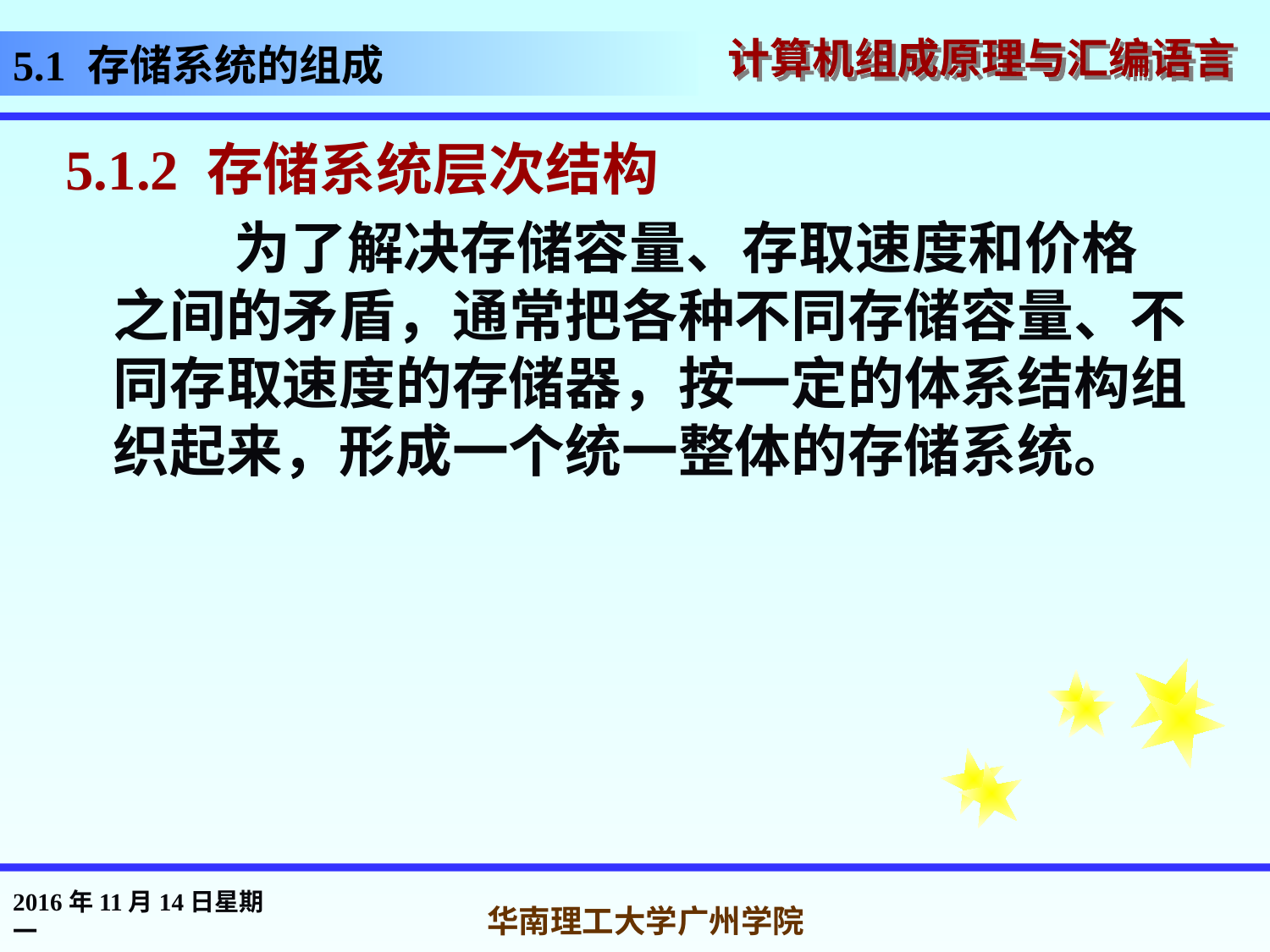

# 5.1 存储系统的组成
5.1.2 存储系统层次结构
            为了解决存储容量、存取速度和价格之间的矛盾，通常把各种不同存储容量、不同存取速度的存储器，按一定的体系结构组织起来，形成一个统一整体的存储系统。
2016年11月14日星期一
华南理工大学广州学院